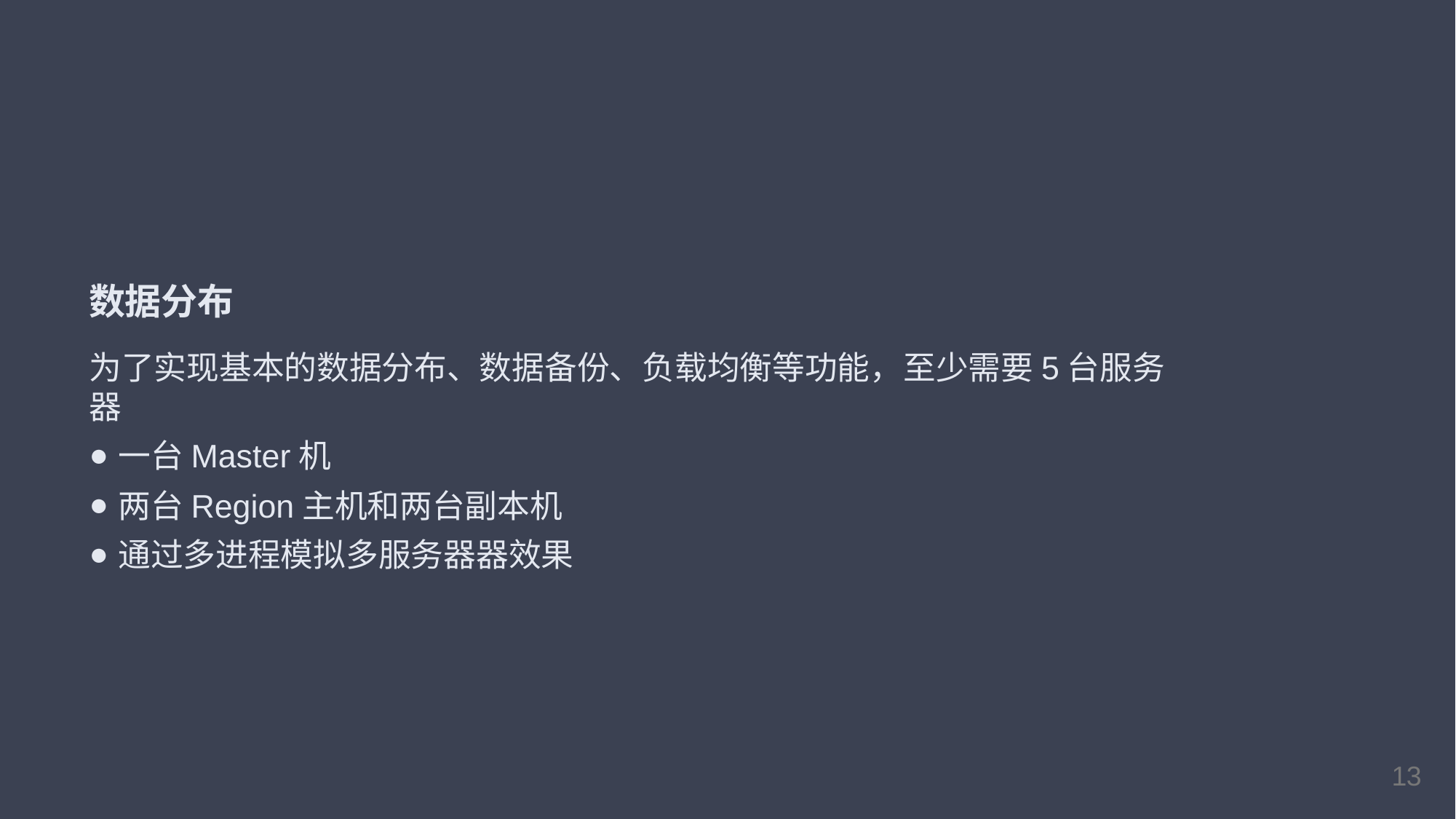

# 数据分布
为了实现基本的数据分布、数据备份、负载均衡等功能，至少需要5台服务器
一台Master机
两台Region主机和两台副本机
通过多进程模拟多服务器器效果
13